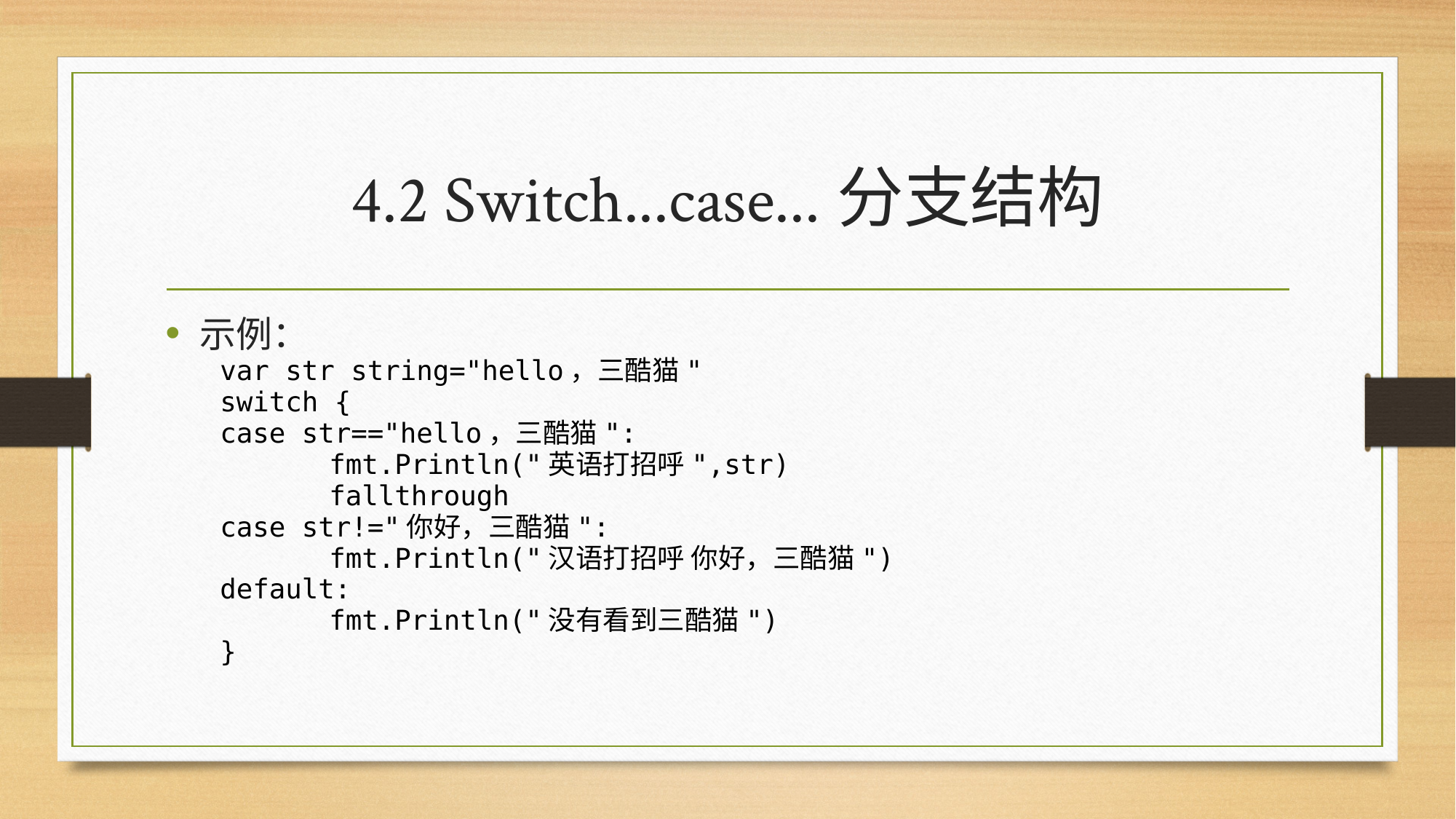

# 4.2 Switch...case...分支结构
示例：
var str string="hello，三酷猫"
switch {
case str=="hello，三酷猫":
	fmt.Println("英语打招呼",str)
	fallthrough
case str!="你好，三酷猫":
	fmt.Println("汉语打招呼 你好，三酷猫")
default:
	fmt.Println("没有看到三酷猫")
}